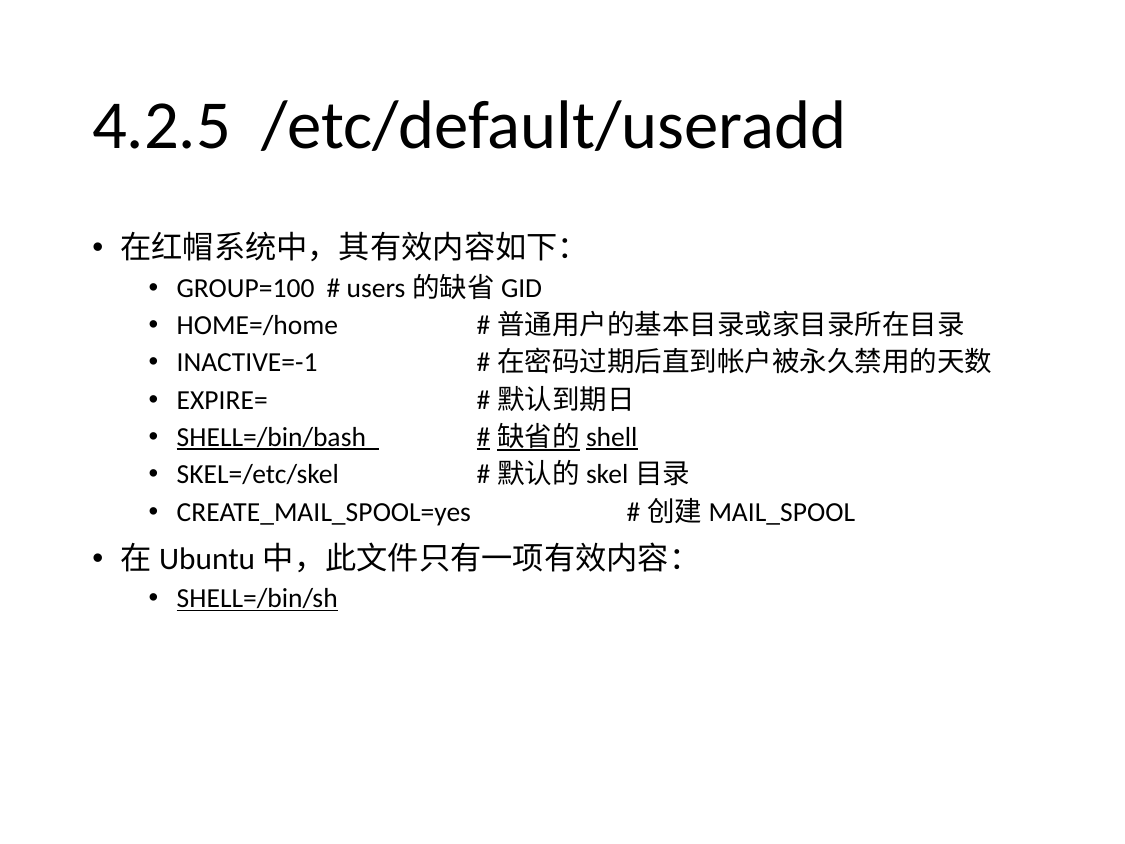

# 4.2.5  /etc/default/useradd
在红帽系统中，其有效内容如下：
GROUP=100 	# users的缺省GID
HOME=/home 	#普通用户的基本目录或家目录所在目录
INACTIVE=-1  	#在密码过期后直到帐户被永久禁用的天数
EXPIRE=  		#默认到期日
SHELL=/bin/bash  	#缺省的shell
SKEL=/etc/skel  	#默认的skel目录
CREATE_MAIL_SPOOL=yes 	#创建MAIL_SPOOL
在Ubuntu中，此文件只有一项有效内容：
SHELL=/bin/sh